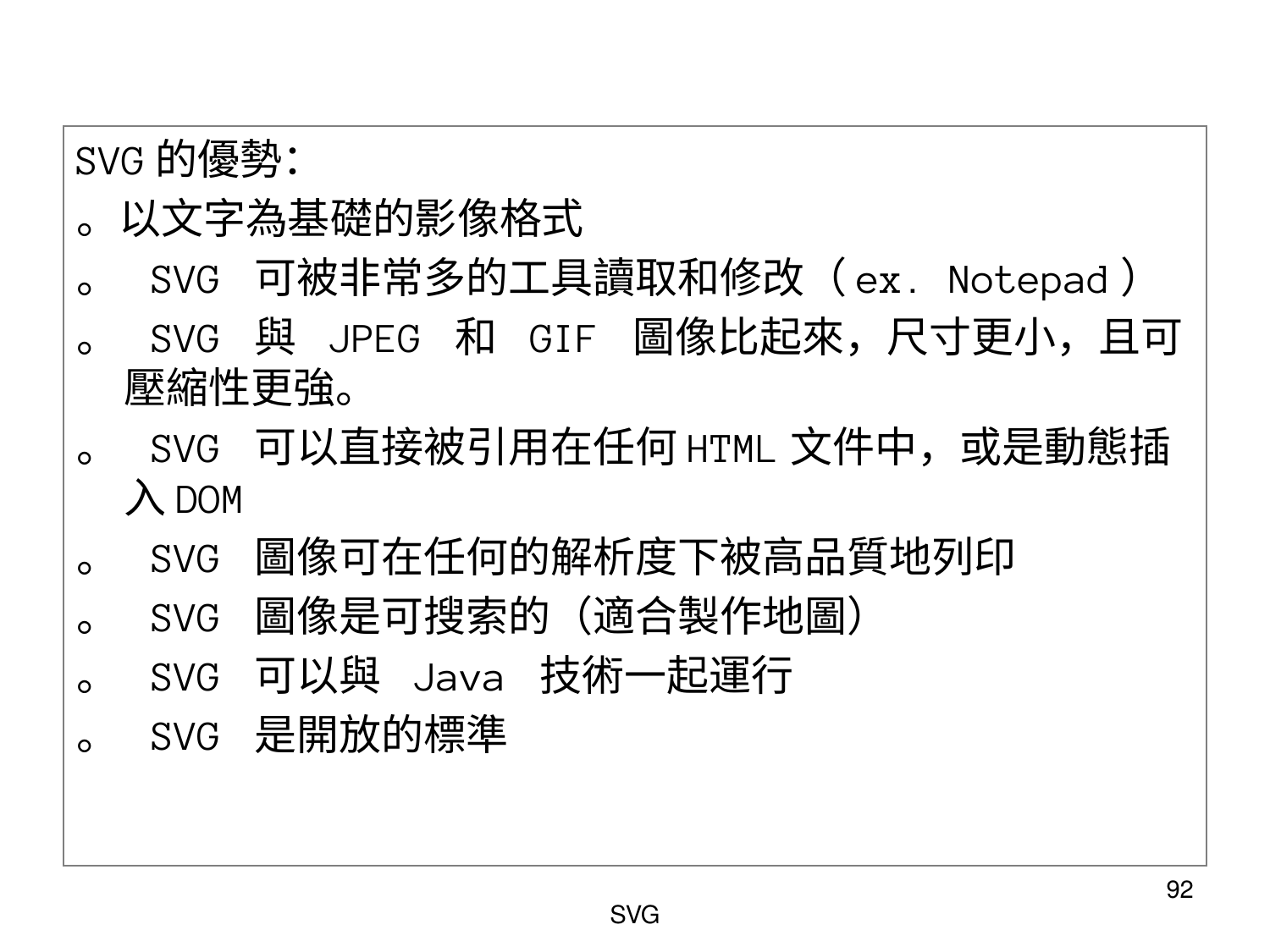

SVG的優勢：
。以文字為基礎的影像格式
。 SVG 可被非常多的工具讀取和修改（ex. Notepad）
。 SVG 與 JPEG 和 GIF 圖像比起來，尺寸更小，且可壓縮性更強。
。 SVG 可以直接被引用在任何HTML文件中，或是動態插入DOM
。 SVG 圖像可在任何的解析度下被高品質地列印
。 SVG 圖像是可搜索的（適合製作地圖）
。 SVG 可以與 Java 技術一起運行
。 SVG 是開放的標準

92
SVG